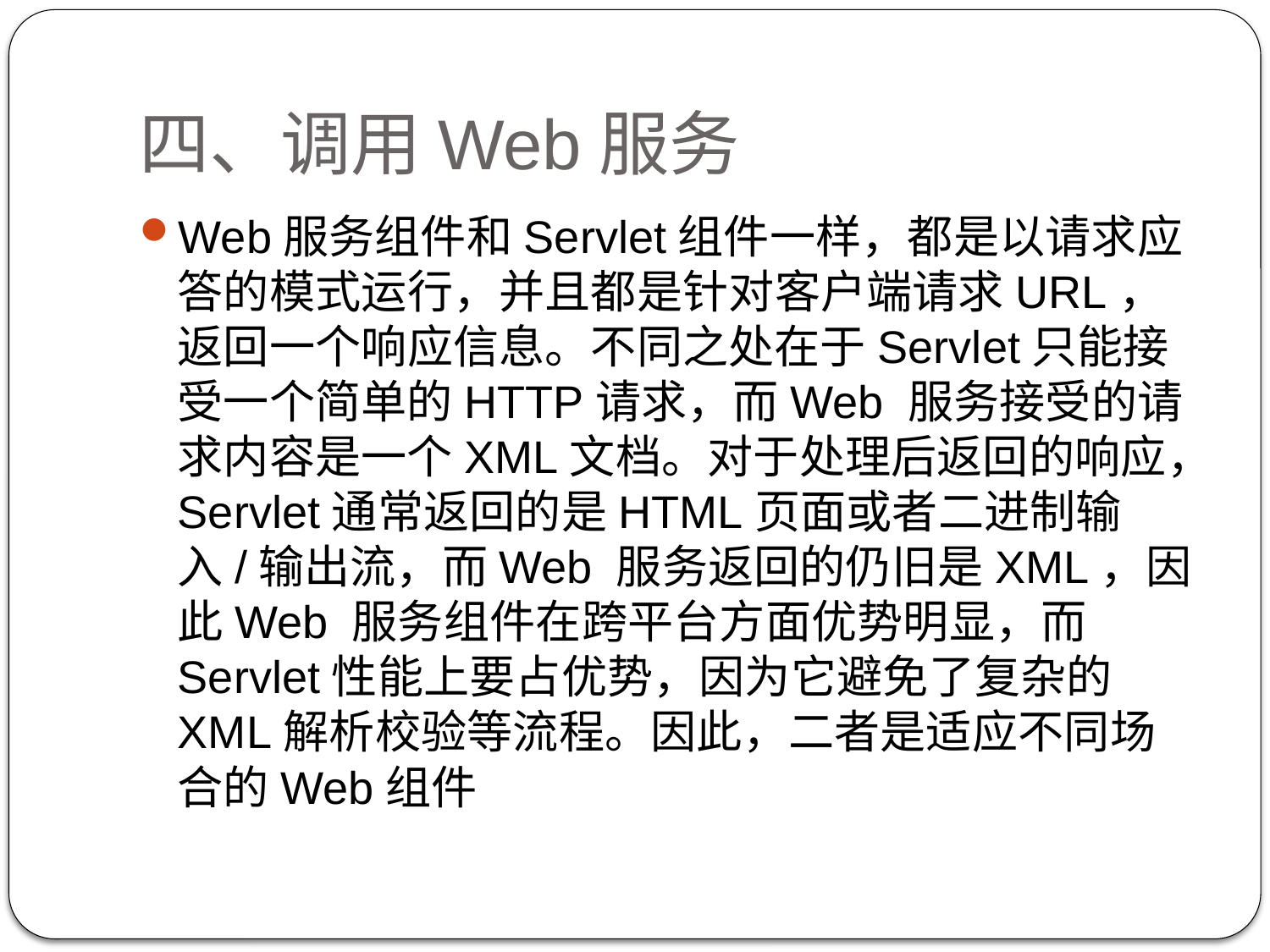

# 四、调用Web服务
Web服务组件和Servlet组件一样，都是以请求应答的模式运行，并且都是针对客户端请求URL，返回一个响应信息。不同之处在于Servlet只能接受一个简单的HTTP请求，而Web 服务接受的请求内容是一个XML文档。对于处理后返回的响应，Servlet通常返回的是HTML页面或者二进制输入/输出流，而Web 服务返回的仍旧是XML，因此Web 服务组件在跨平台方面优势明显，而Servlet性能上要占优势，因为它避免了复杂的XML解析校验等流程。因此，二者是适应不同场合的Web组件